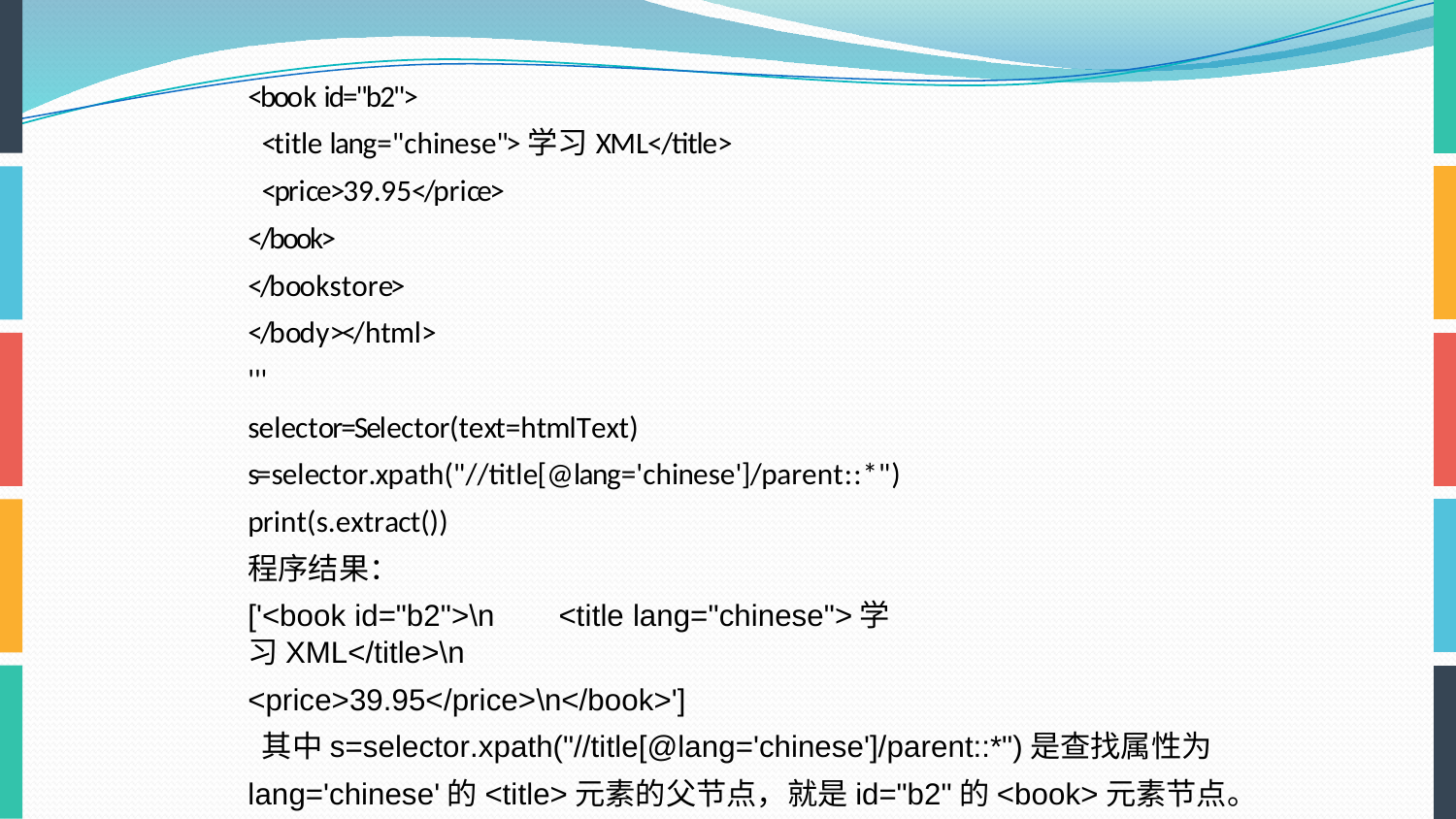

<book id="b2">
<title lang="chinese">学习XML</title>
<price>39.95</price>
</book>
</bookstore>
</body></html>
'''
selector=Selector(text=htmlText) s=selector.xpath("//title[@lang='chinese']/parent::*") print(s.extract())
程序结果：
['<book id="b2">\n	<title lang="chinese">学习XML</title>\n
<price>39.95</price>\n</book>']
 其中s=selector.xpath("//title[@lang='chinese']/parent::*")是查找属性为 lang='chinese'的<title>元素的父节点，就是id="b2"的<book>元素节点。